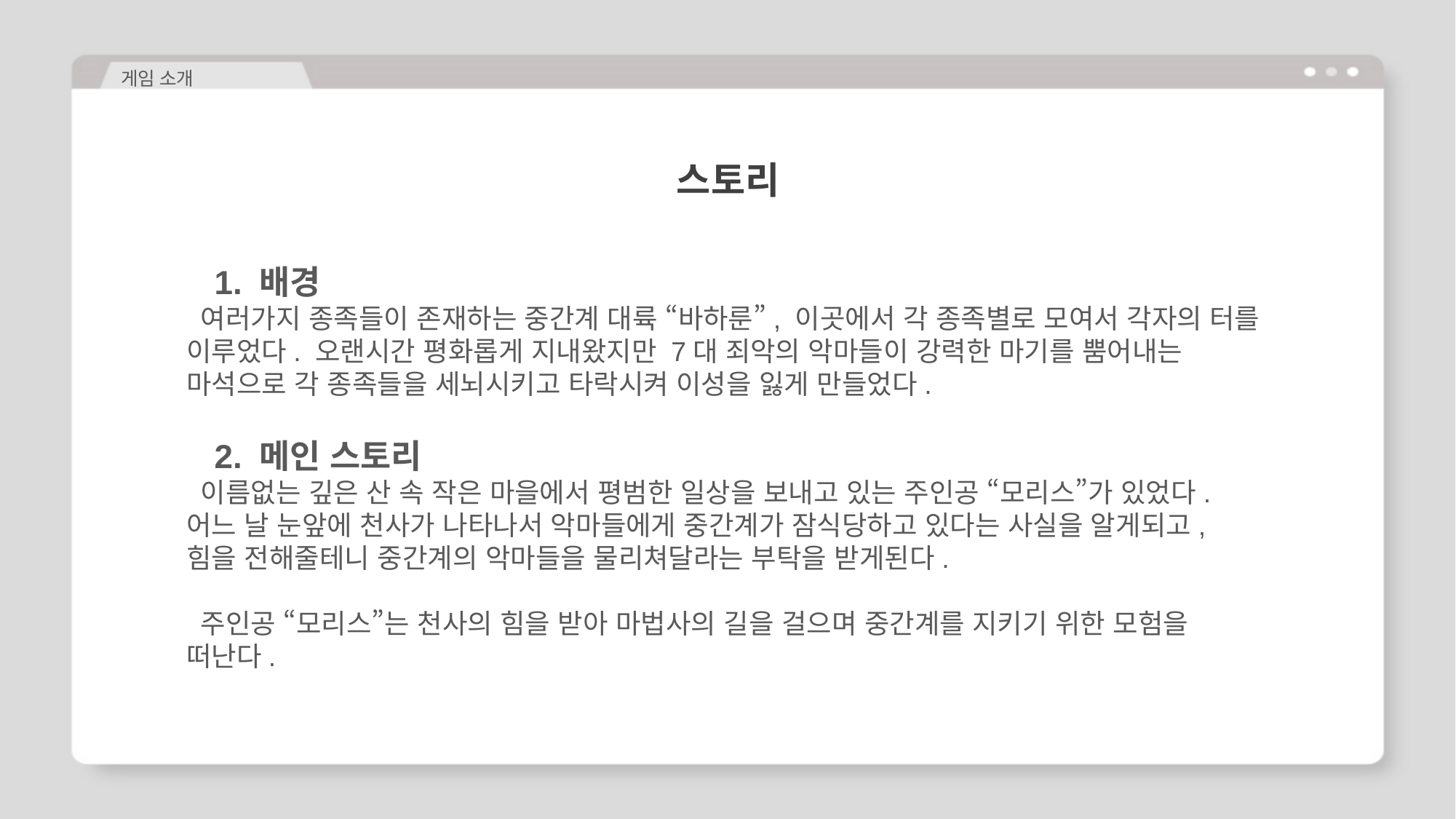

게임 소개
스토리
   1. 배경
 여러가지 종족들이 존재하는 중간계 대륙 “바하룬”, 이곳에서 각 종족별로 모여서 각자의 터를 이루었다. 오랜시간 평화롭게 지내왔지만 7대 죄악의 악마들이 강력한 마기를 뿜어내는 마석으로 각 종족들을 세뇌시키고 타락시켜 이성을 잃게 만들었다.

   2. 메인 스토리
 이름없는 깊은 산 속 작은 마을에서 평범한 일상을 보내고 있는 주인공 “모리스”가 있었다. 어느 날 눈앞에 천사가 나타나서 악마들에게 중간계가 잠식당하고 있다는 사실을 알게되고, 힘을 전해줄테니 중간계의 악마들을 물리쳐달라는 부탁을 받게된다.

 주인공 “모리스”는 천사의 힘을 받아 마법사의 길을 걸으며 중간계를 지키기 위한 모험을 떠난다.